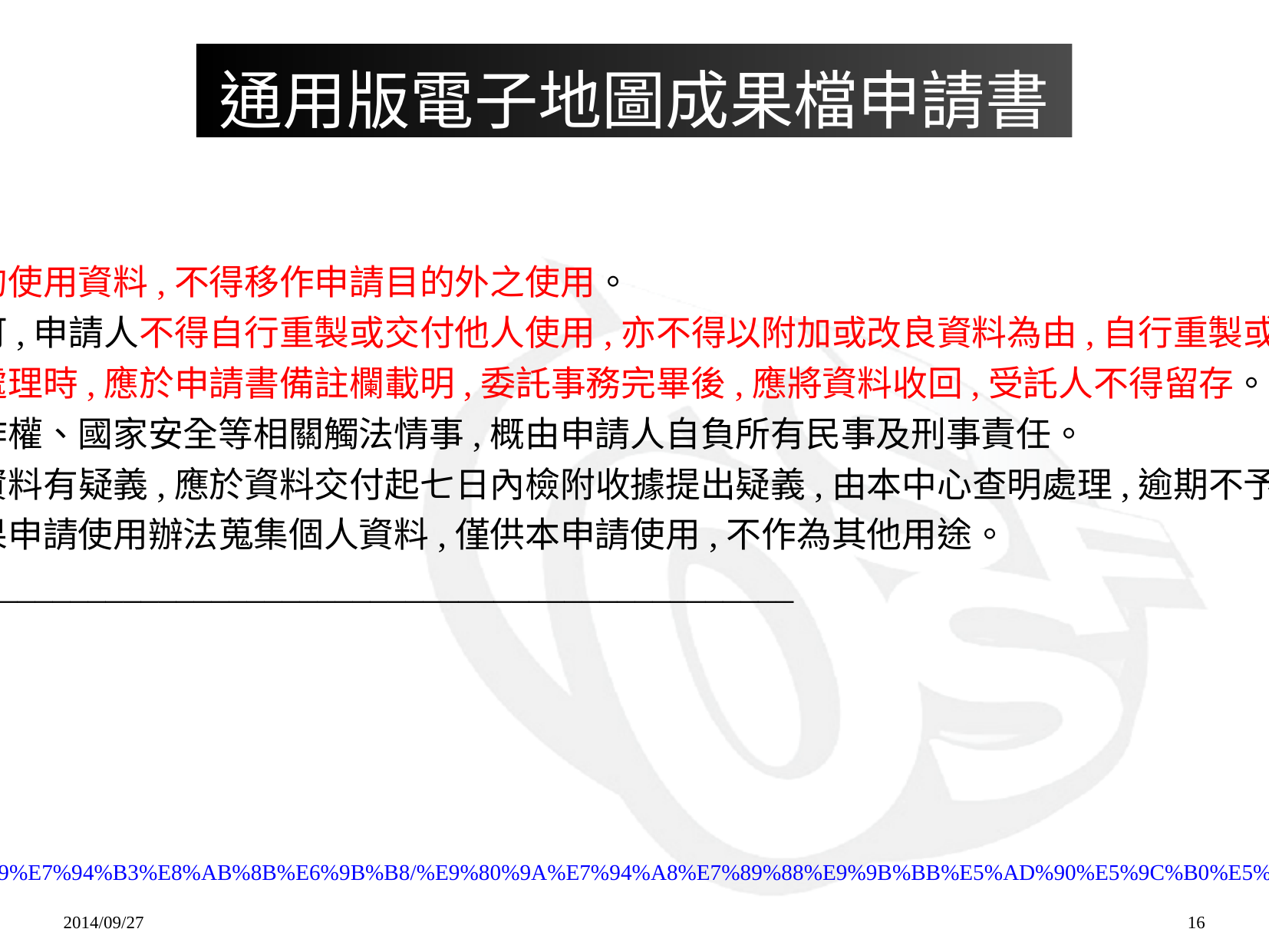

通用版電子地圖成果檔申請書
資料使用注意事項：
一、申請人應依申請目的使用資料,不得移作申請目的外之使用。
二、非經本中心書面許可,申請人不得自行重製或交付他人使用,亦不得以附加或改良資料為由,自行重製或交付他人使用。
三、申請人將資料委託處理時,應於申請書備註欄載明,委託事務完畢後,應將資料收回,受託人不得留存。
四、資料使用若涉及著作權、國家安全等相關觸法情事,概由申請人自負所有民事及刑事責任。
五、申請人如對交付之資料有疑義,應於資料交付起七日內檢附收據提出疑義,由本中心查明處理,逾期不予受理。
六、本申請書依測繪成果申請使用辦法蒐集個人資料,僅供本申請使用,不作為其他用途。
七、備註：________________________________________________________
http://www.nlsc.gov.tw/websites/up_page/file/%E5%9C%96%E8%B3%87%E4%BE%9B%E6%87%89%E7%94%B3%E8%AB%8B%E6%9B%B8/%E9%80%9A%E7%94%A8%E7%89%88%E9%9B%BB%E5%AD%90%E5%9C%B0%E5%9C%96%E6%88%90%E6%9E%9C%E6%AA%94%E7%94%B3%E8%AB%8B%E6%9B%B8.pdf
2014/09/27
16